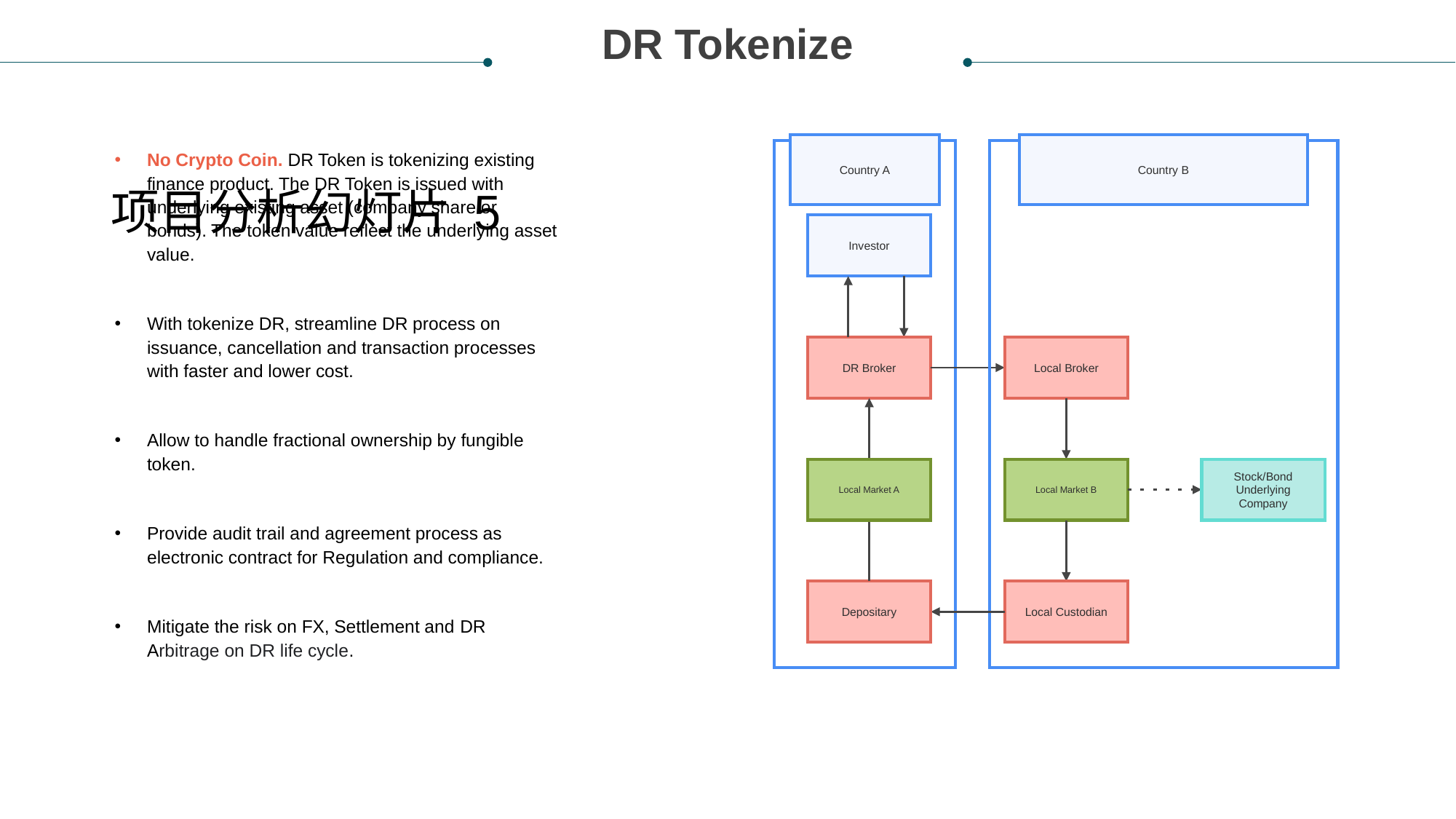

DR Tokenize
# 项目分析幻灯片 5
Investor

Country B

Country A
DR Broker
Local Broker

Local Market A
Local Market B
Stock/Bond
Underlying
Company

Depositary
Local Custodian

No Crypto Coin. DR Token is tokenizing existing finance product. The DR Token is issued with underlying existing asset (company share or bonds). The token value reflect the underlying asset value.

With tokenize DR, streamline DR process on issuance, cancellation and transaction processes with faster and lower cost.

Allow to handle fractional ownership by fungible token.

Provide audit trail and agreement process as electronic contract for Regulation and compliance.

Mitigate the risk on FX, Settlement and DR Arbitrage on DR life cycle.